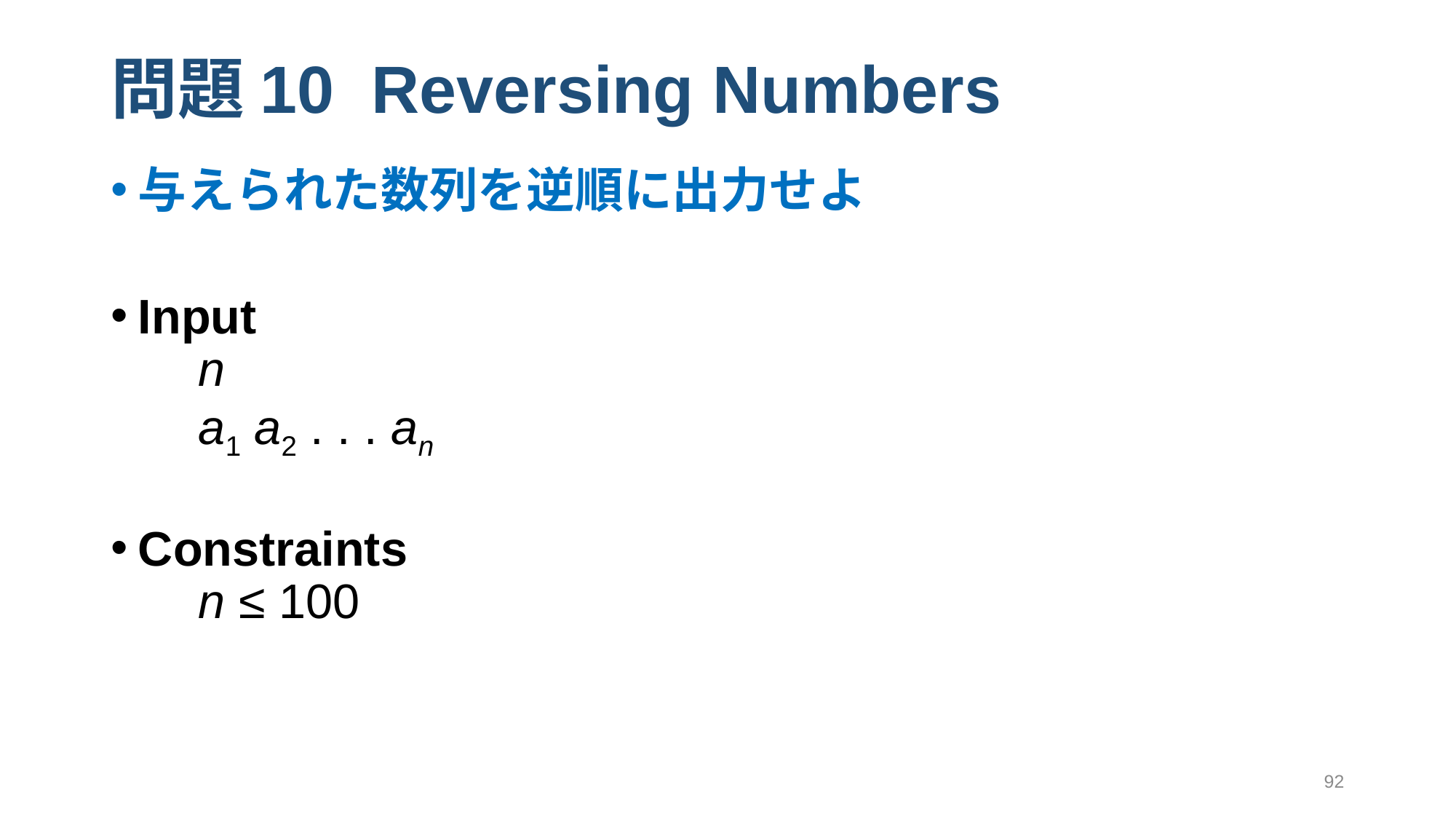

# 問題10  Reversing Numbers
与えられた数列を逆順に出力せよ
Input
　n
　a1 a2 . . . an
Constraints
　n ≤ 100
92